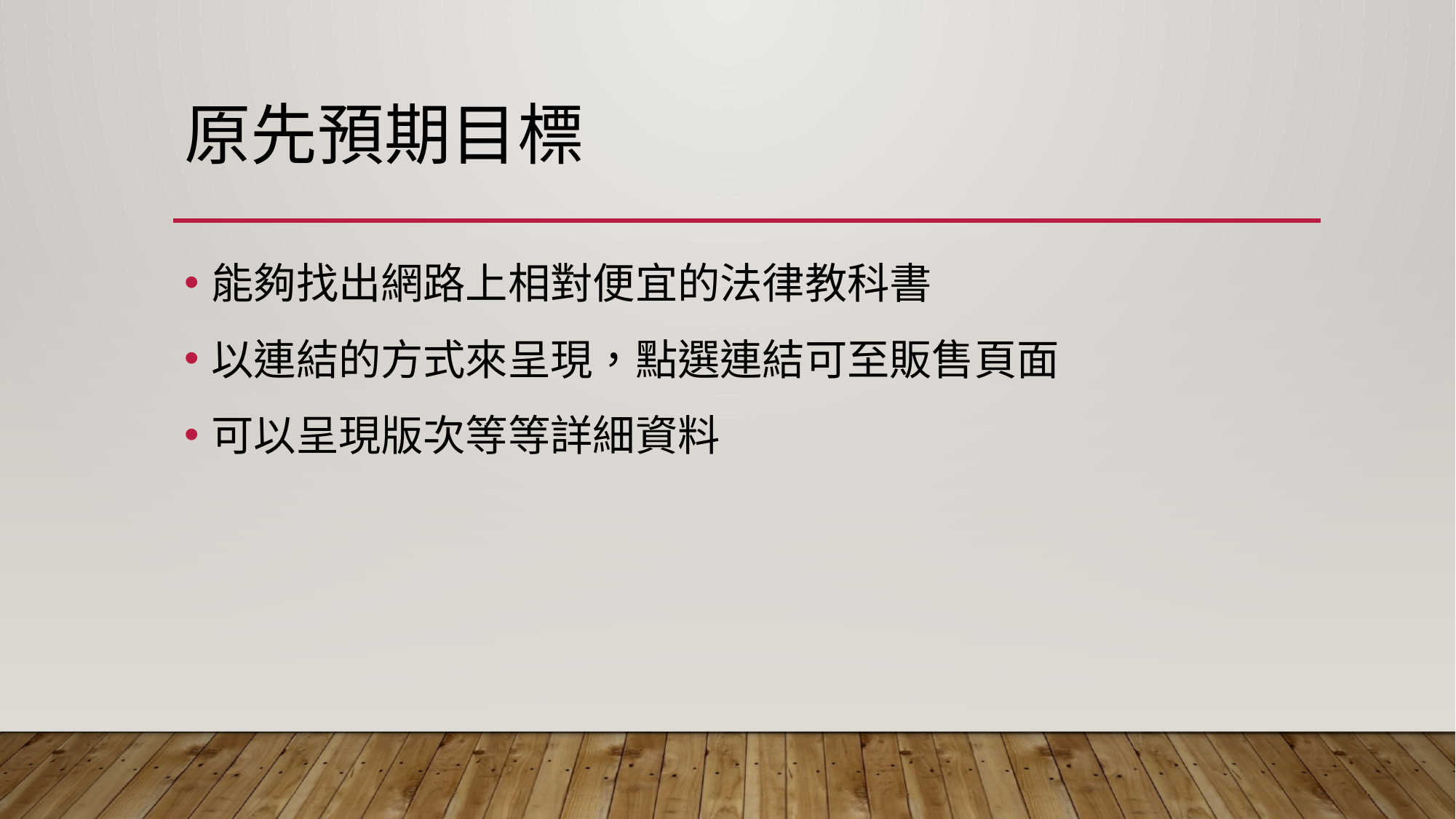

# 原先預期目標
能夠找出網路上相對便宜的法律教科書
以連結的方式來呈現，點選連結可至販售頁面
可以呈現版次等等詳細資料